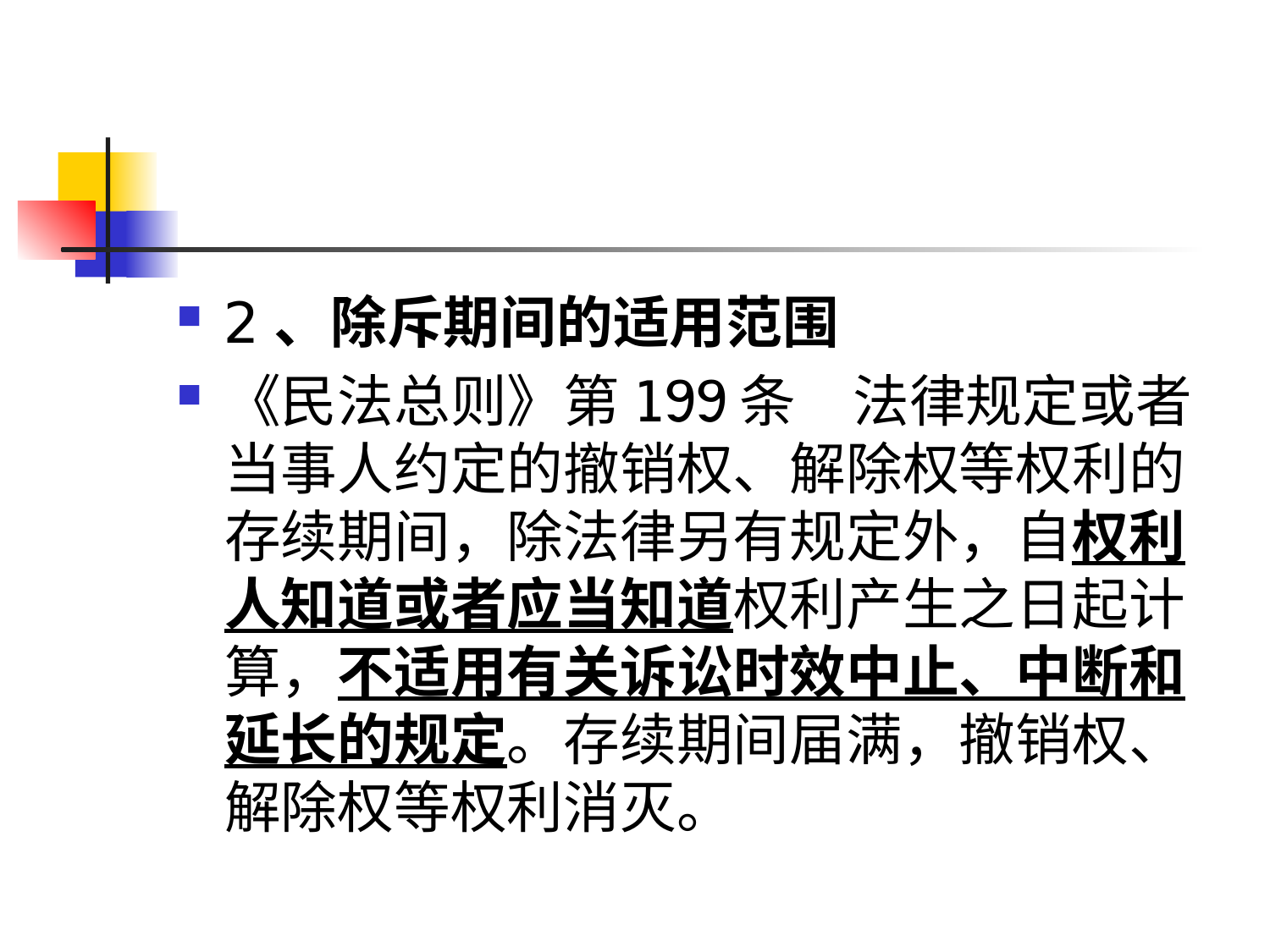

#
2、除斥期间的适用范围
《民法总则》第199条　法律规定或者当事人约定的撤销权、解除权等权利的存续期间，除法律另有规定外，自权利人知道或者应当知道权利产生之日起计算，不适用有关诉讼时效中止、中断和延长的规定。存续期间届满，撤销权、解除权等权利消灭。